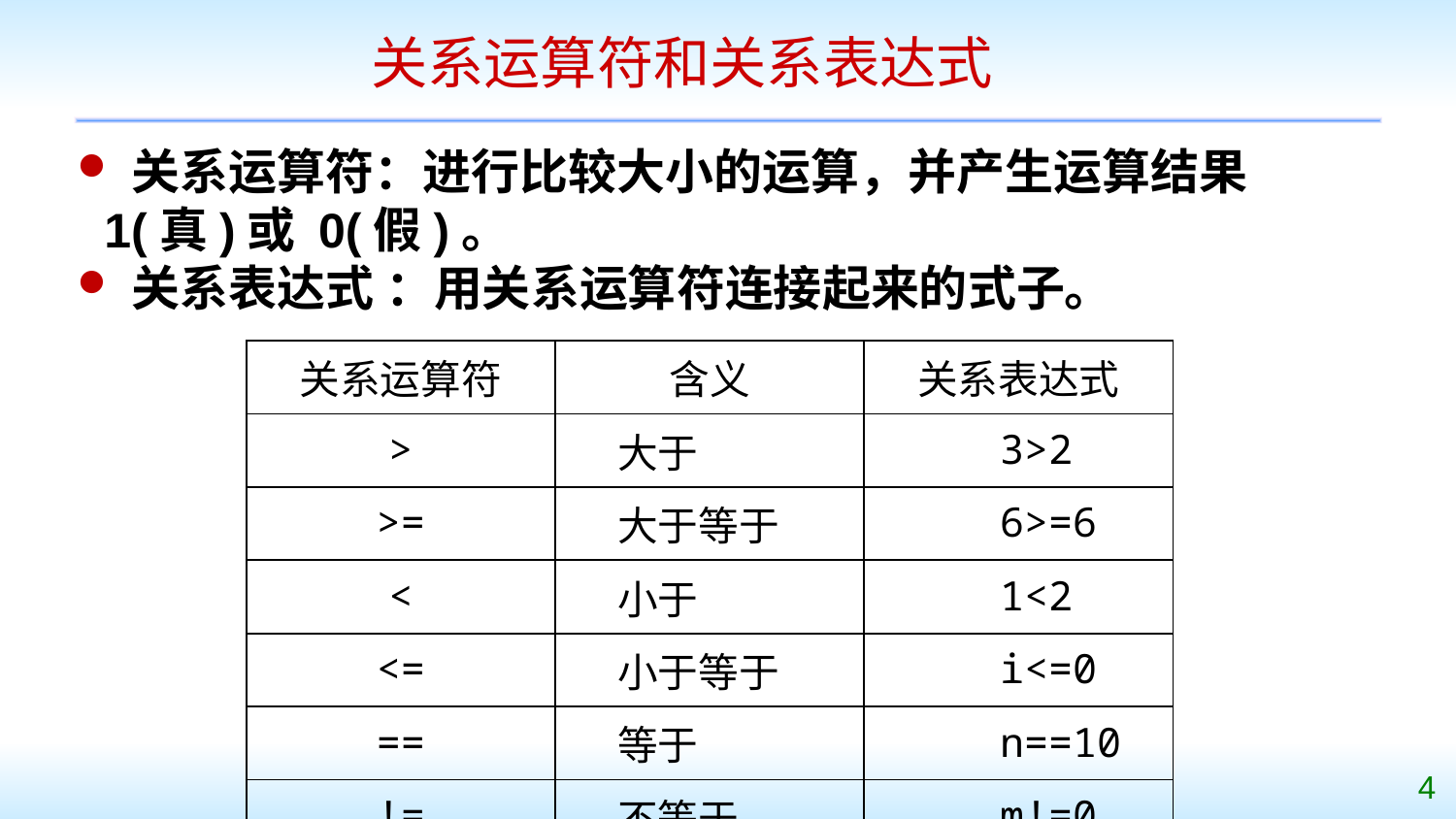

# 关系运算符和关系表达式
关系运算符：进行比较大小的运算，并产生运算结果
  1(真)或 0(假)。
关系表达式 ：用关系运算符连接起来的式子。
| 关系运算符 | 含义 | 关系表达式 |
| --- | --- | --- |
| > | 大于 | 3>2 |
| >= | 大于等于 | 6>=6 |
| < | 小于 | 1<2 |
| <= | 小于等于 | i<=0 |
| == | 等于 | n==10 |
| != | 不等于 | m!=0 |
4